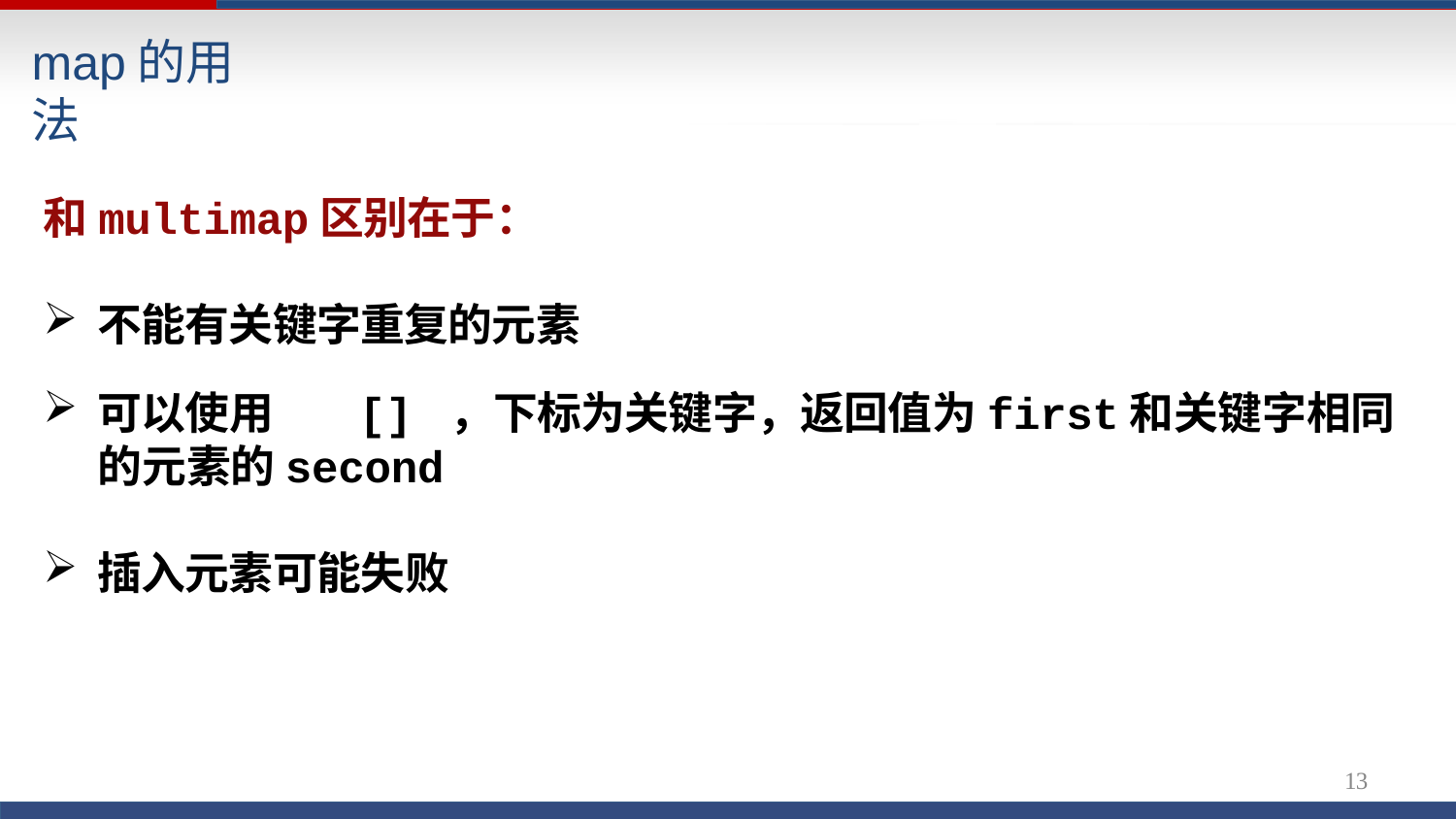

# map的用法
和multimap区别在于：
不能有关键字重复的元素

可以使用	[] ，下标为关键字，返回值为first和关键字相同的元素的second
插入元素可能失败
13